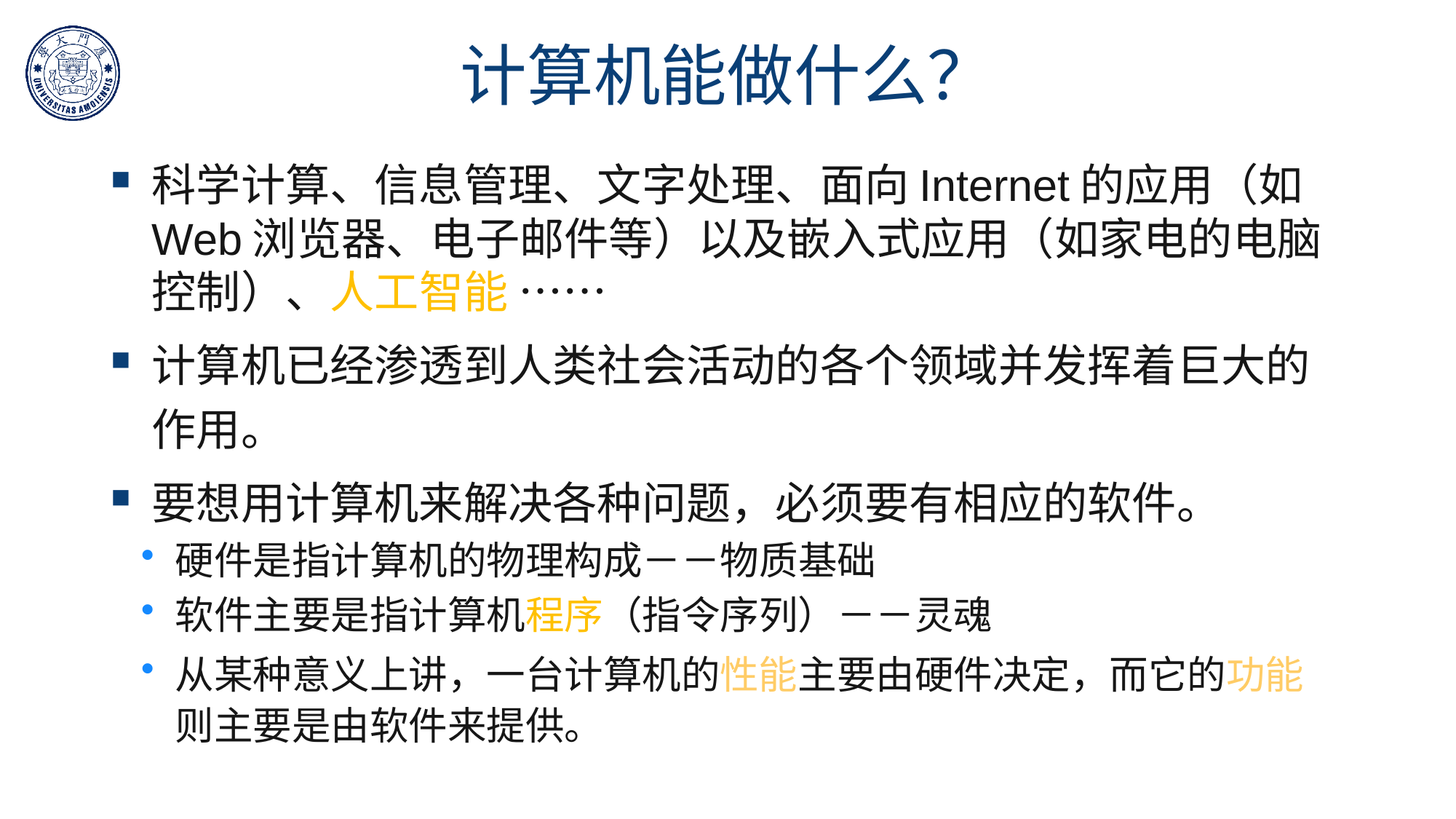

# 计算机能做什么？
科学计算、信息管理、文字处理、面向Internet的应用（如Web浏览器、电子邮件等）以及嵌入式应用（如家电的电脑控制）、人工智能 ……
计算机已经渗透到人类社会活动的各个领域并发挥着巨大的作用。
要想用计算机来解决各种问题，必须要有相应的软件。
硬件是指计算机的物理构成－－物质基础
软件主要是指计算机程序（指令序列）－－灵魂
从某种意义上讲，一台计算机的性能主要由硬件决定，而它的功能则主要是由软件来提供。

5